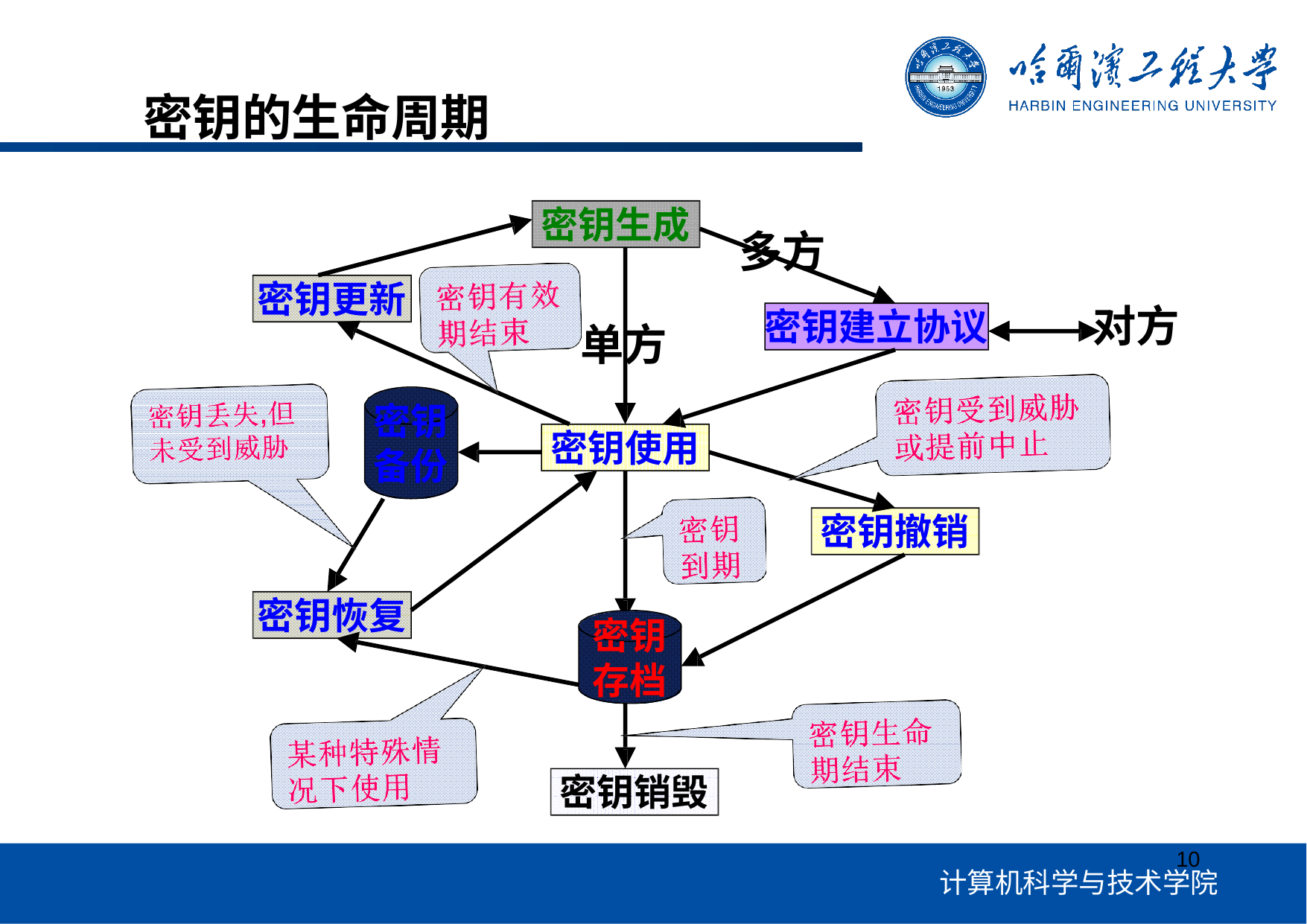

# 密钥的生命周期
密钥生成

多方

密钥更新

对方
密钥建立协议

单方

密钥 备份

密钥使用

密钥撤销

密钥恢复

密钥 存档

密钥销毁

10